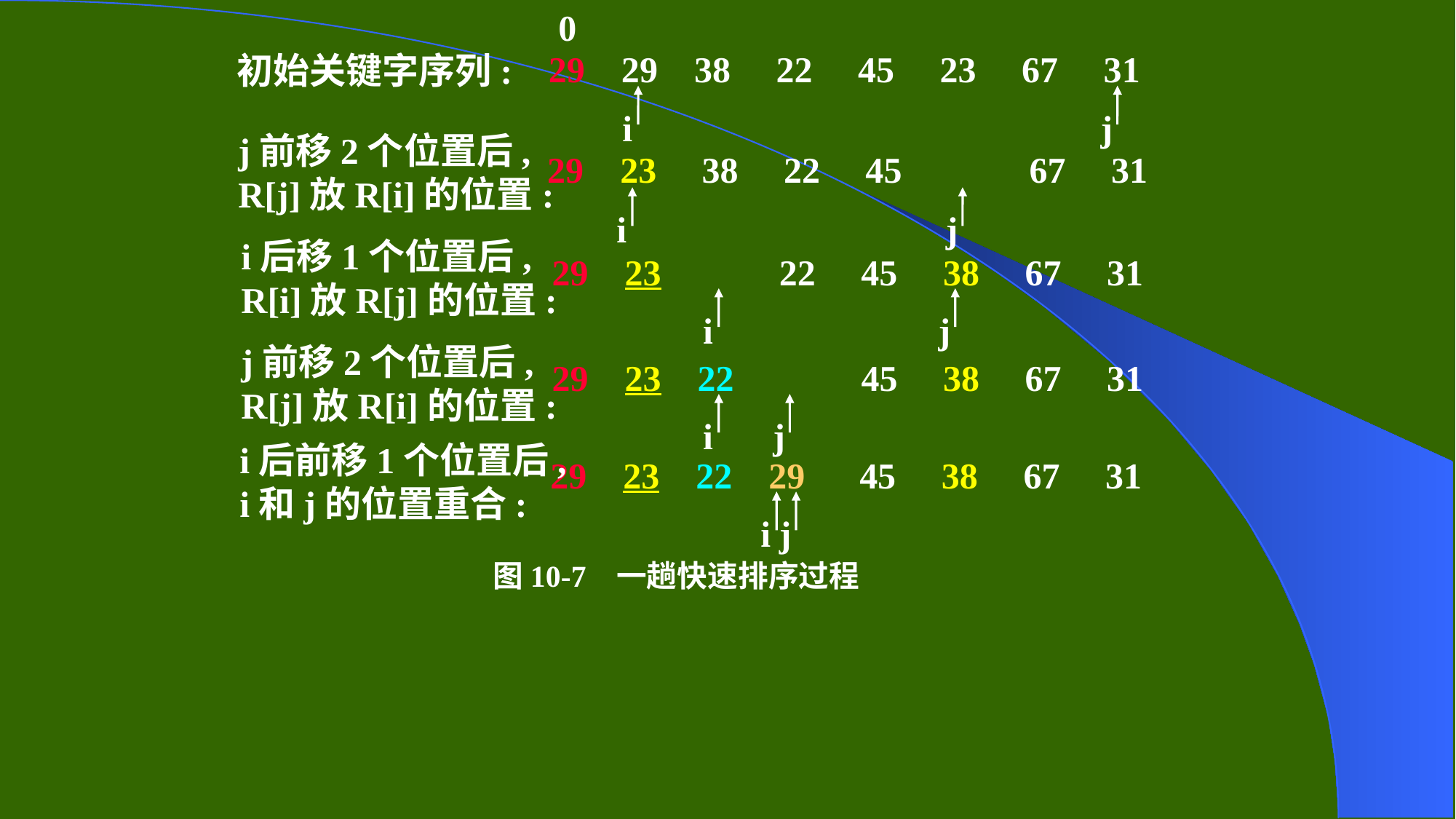

0
29    29    38     22     45     23     67     31

i

j
初始关键字序列:
j前移2个位置后,
R[j]放R[i]的位置:
29    23     38     22     45              67     31

i

j
i后移1个位置后,
R[i]放R[j]的位置:
29    23             22     45     38     67     31

i

j
j前移2个位置后,
R[j]放R[i]的位置:
29    23    22              45     38     67     31

i

j
i后前移1个位置后,
i和j的位置重合:
29    23    22    29      45     38     67     31

i

j
图10-7   一趟快速排序过程